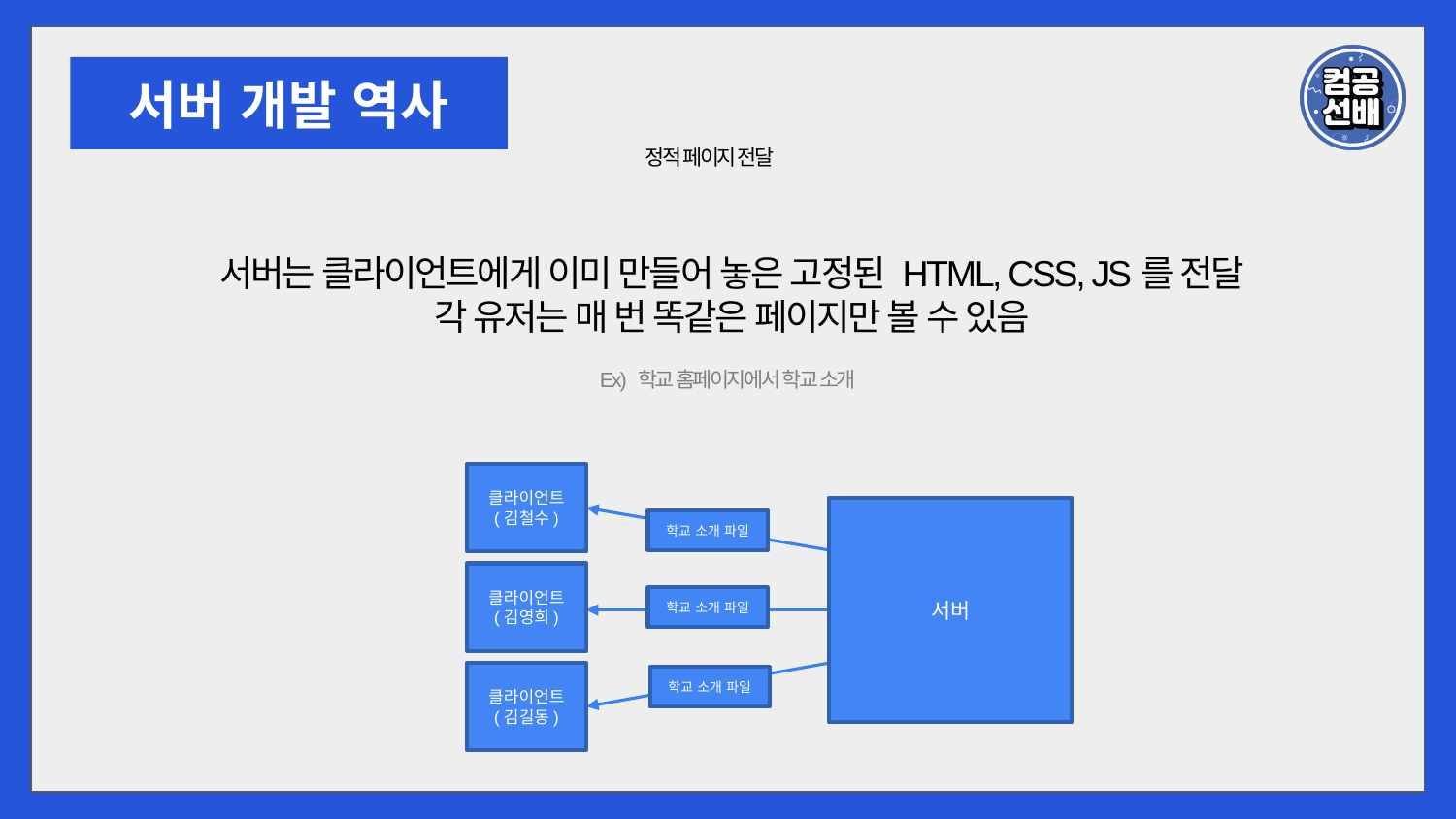

서버 개발 역사
정적 페이지 전달
서버는 클라이언트에게 이미 만들어 놓은 고정된 HTML, CSS, JS를 전달
각 유저는 매 번 똑같은 페이지만 볼 수 있음
Ex) 학교 홈페이지에서 학교 소개
클라이언트
(김철수)
서버
학교 소개 파일
클라이언트
(김영희)
클라이언트
(김길동)
학교 소개 파일
학교 소개 파일